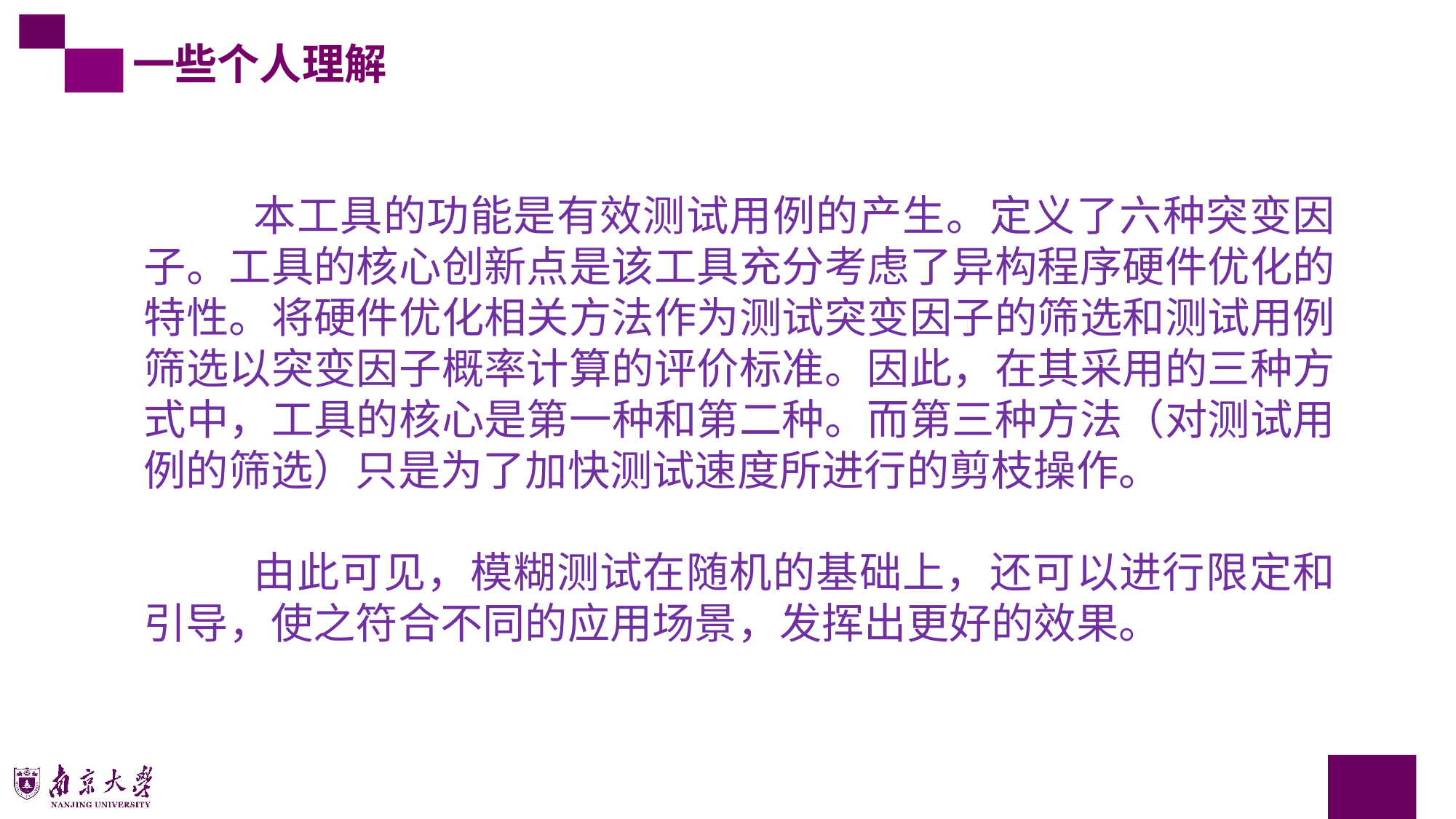

一些个人理解
	本工具的功能是有效测试用例的产生。定义了六种突变因子。工具的核心创新点是该工具充分考虑了异构程序硬件优化的特性。将硬件优化相关方法作为测试突变因子的筛选和测试用例筛选以突变因子概率计算的评价标准。因此，在其采用的三种方式中，工具的核心是第一种和第二种。而第三种方法（对测试用例的筛选）只是为了加快测试速度所进行的剪枝操作。

	由此可见，模糊测试在随机的基础上，还可以进行限定和引导，使之符合不同的应用场景，发挥出更好的效果。

25